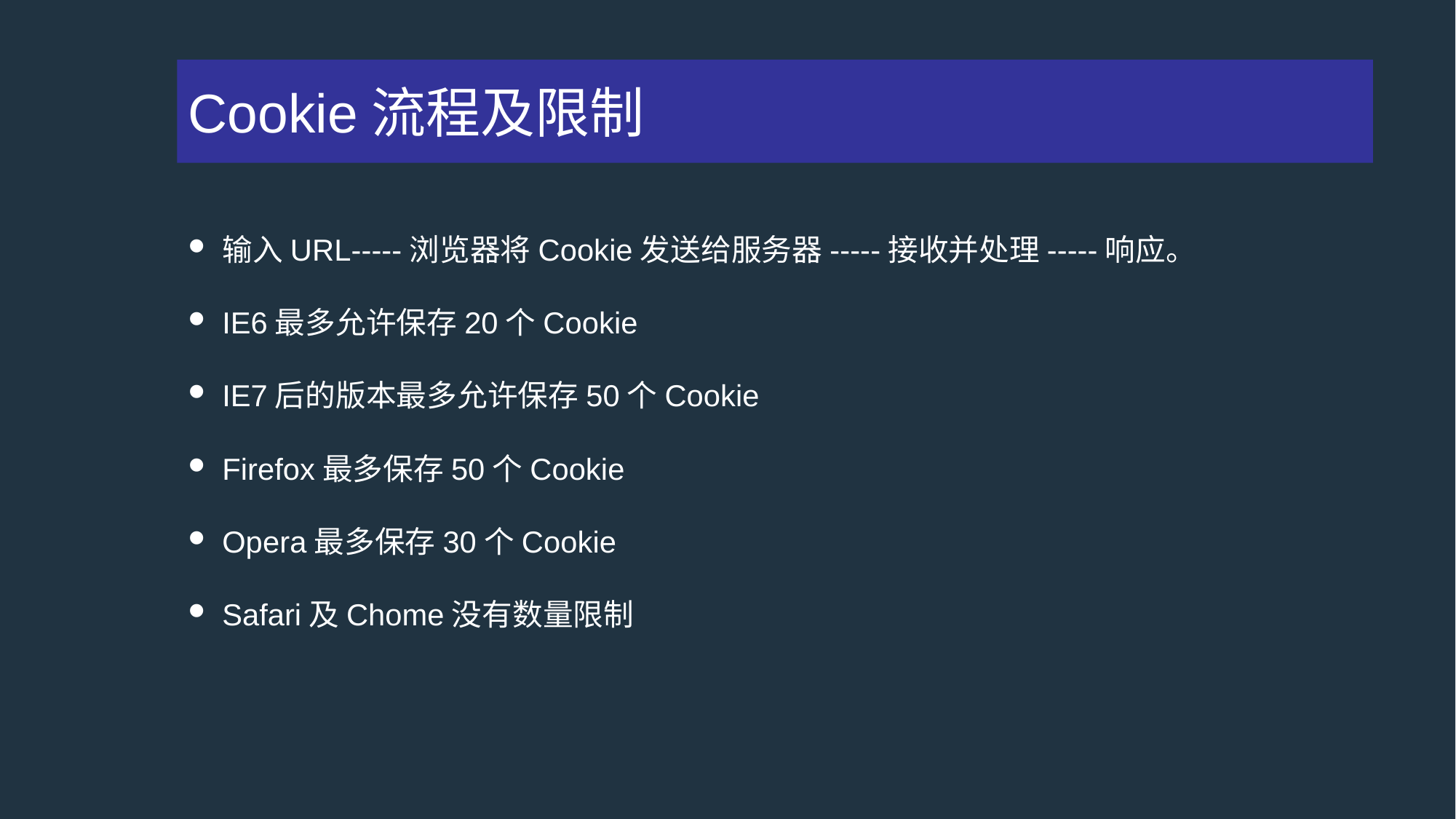

# Cookie流程及限制
输入URL-----浏览器将Cookie发送给服务器-----接收并处理-----响应。
IE6最多允许保存20个Cookie
IE7后的版本最多允许保存50个Cookie
Firefox最多保存50个Cookie
Opera最多保存30个Cookie
Safari及Chome没有数量限制